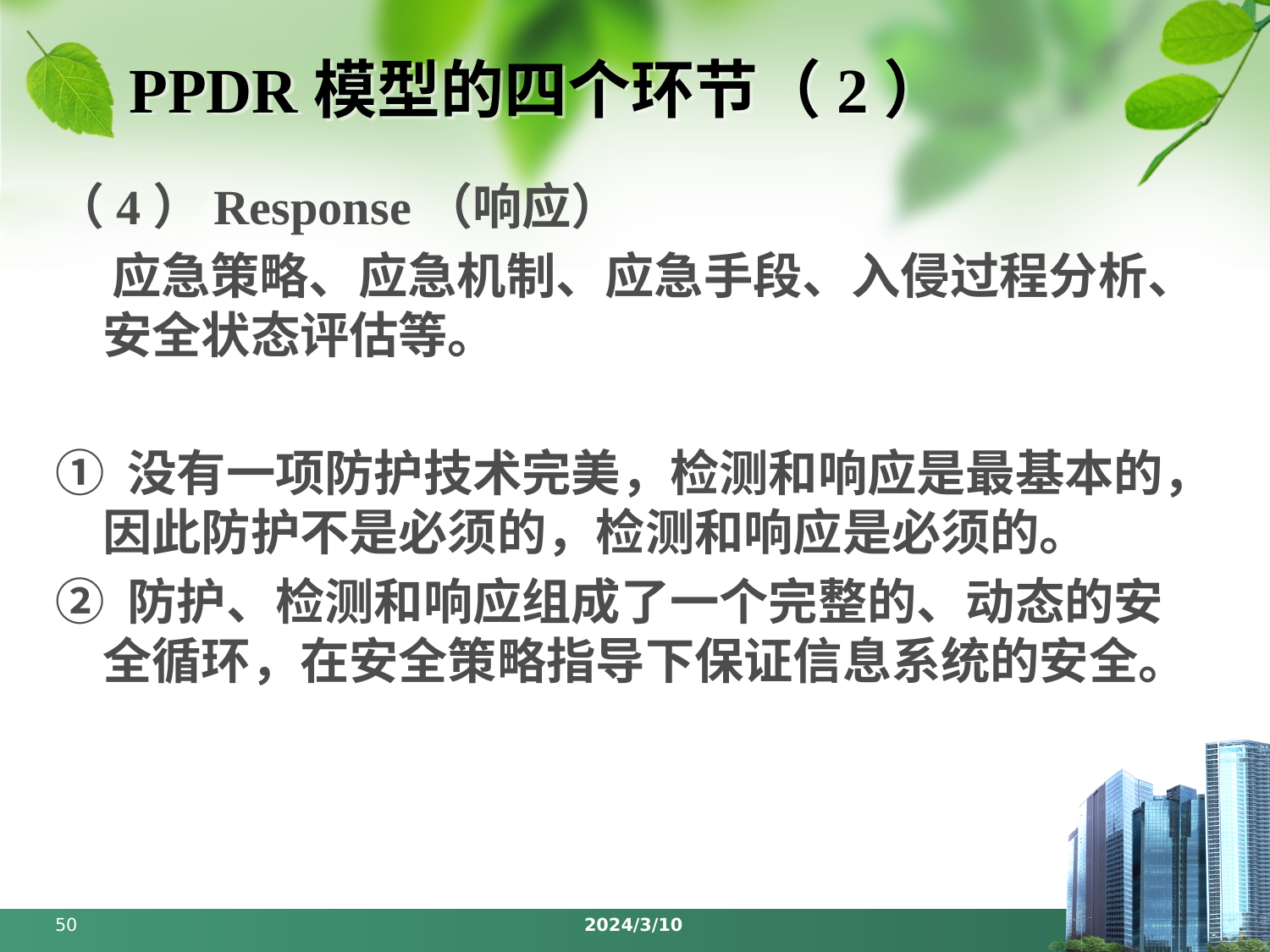

# PPDR模型的四个环节（2）
（4）Response（响应）
    应急策略、应急机制、应急手段、入侵过程分析、安全状态评估等。

① 没有一项防护技术完美，检测和响应是最基本的，因此防护不是必须的，检测和响应是必须的。
② 防护、检测和响应组成了一个完整的、动态的安全循环，在安全策略指导下保证信息系统的安全。
50
2024/3/10